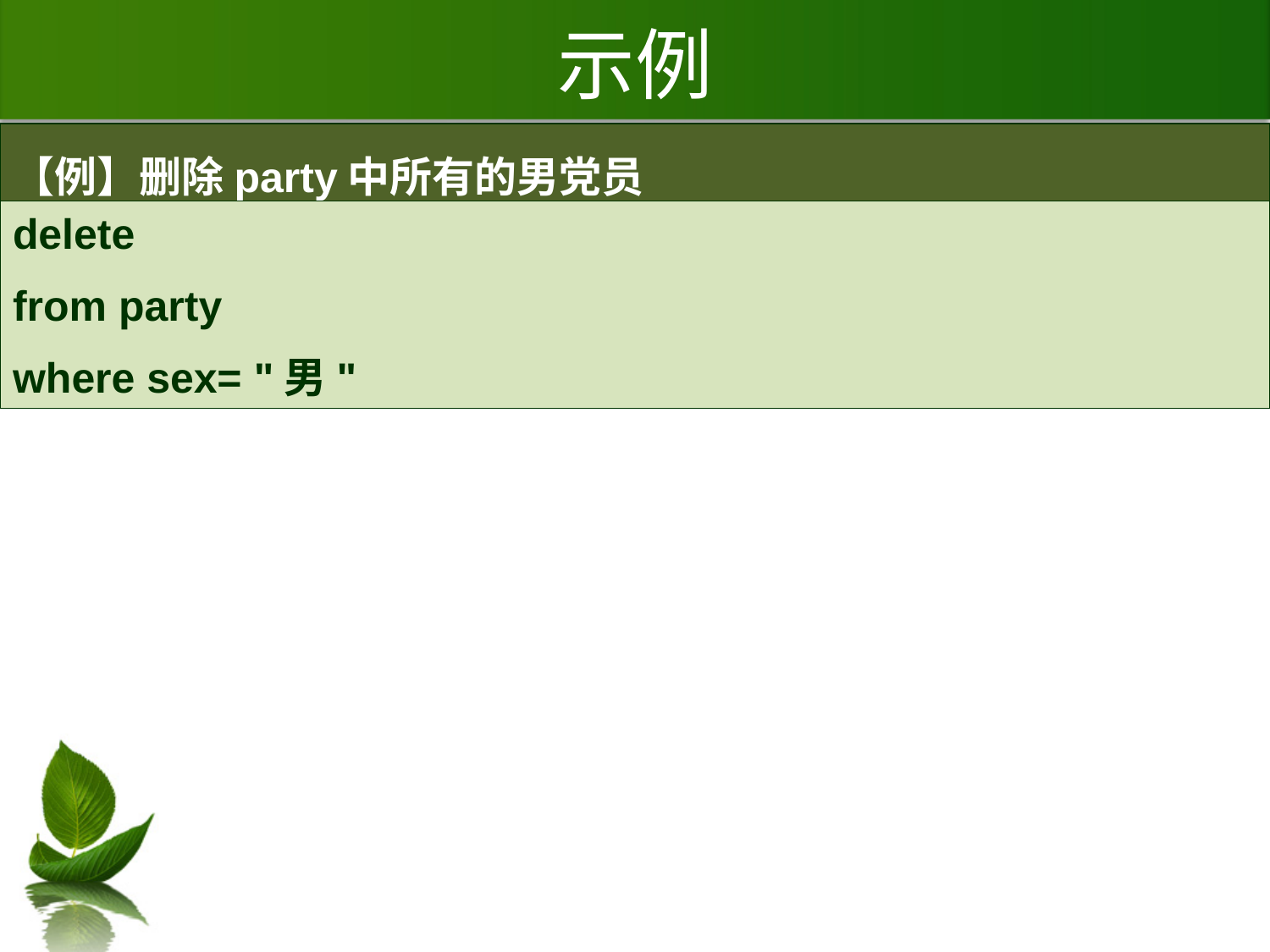

# 示例
【例】删除party中所有的男党员
delete
from party
where sex= "男"